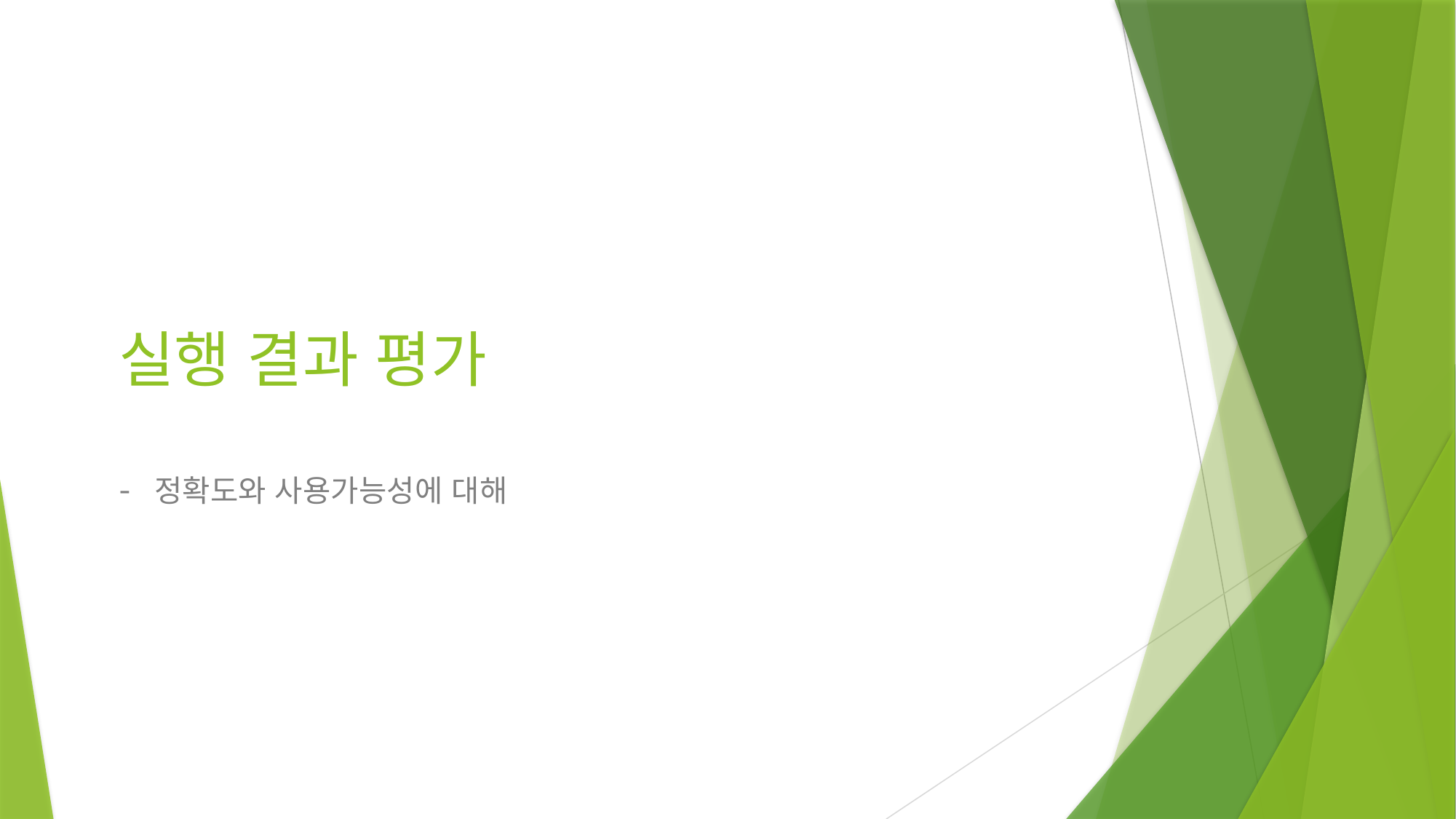

# 실행 결과 평가
-  정확도와 사용가능성에 대해